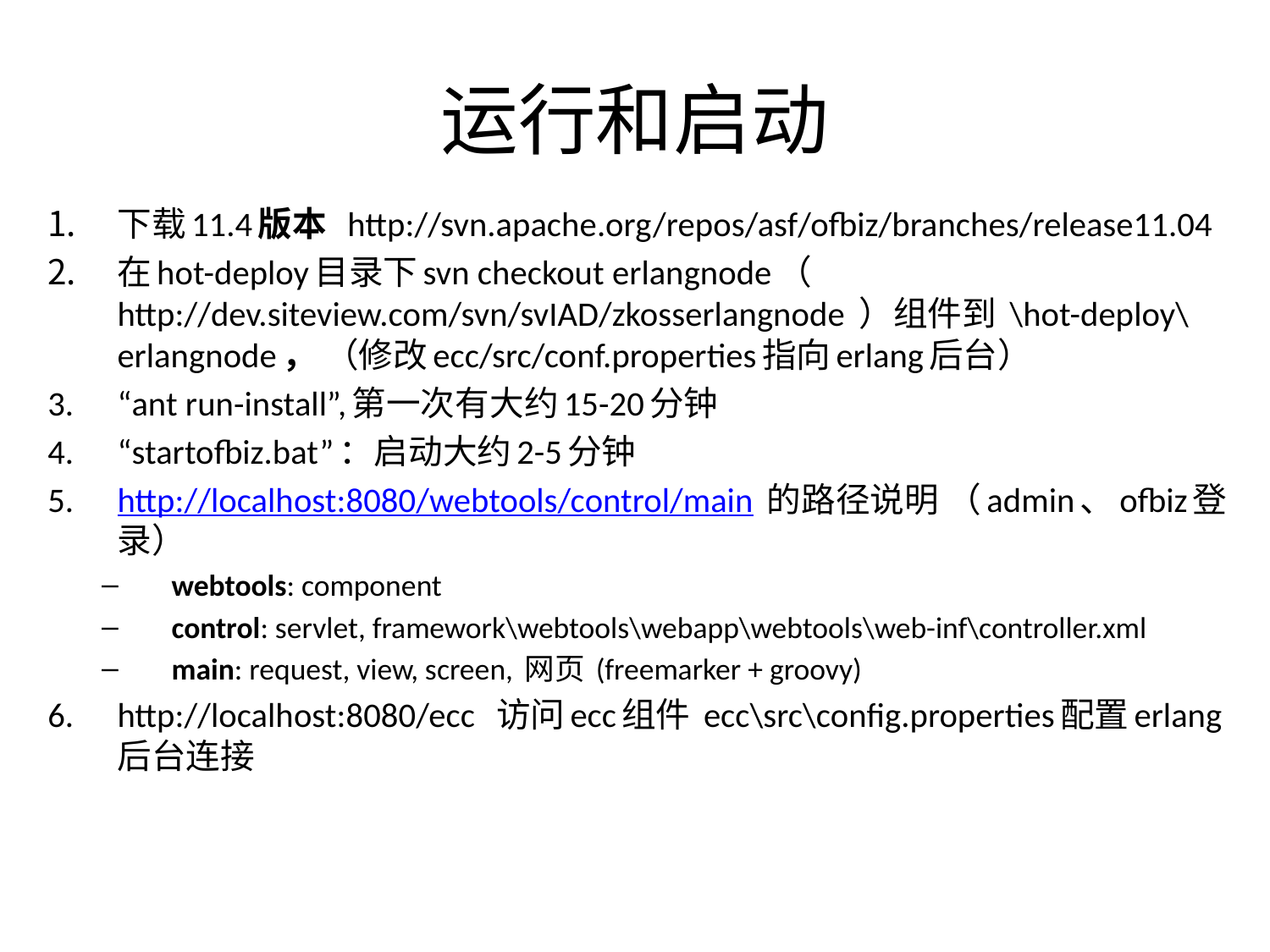

# 运行和启动
下载11.4版本  http://svn.apache.org/repos/asf/ofbiz/branches/release11.04
在hot-deploy目录下svn checkout erlangnode（ http://dev.siteview.com/svn/svIAD/zkosserlangnode ）组件到 \hot-deploy\erlangnode， （修改ecc/src/conf.properties指向erlang后台）
“ant run-install”,第一次有大约15-20分钟
“startofbiz.bat”：启动大约2-5分钟
http://localhost:8080/webtools/control/main 的路径说明 （admin、ofbiz登录）
webtools: component
control: servlet, framework\webtools\webapp\webtools\web-inf\controller.xml
main: request, view, screen, 网页 (freemarker + groovy)
http://localhost:8080/ecc  访问ecc组件 ecc\src\config.properties配置erlang后台连接